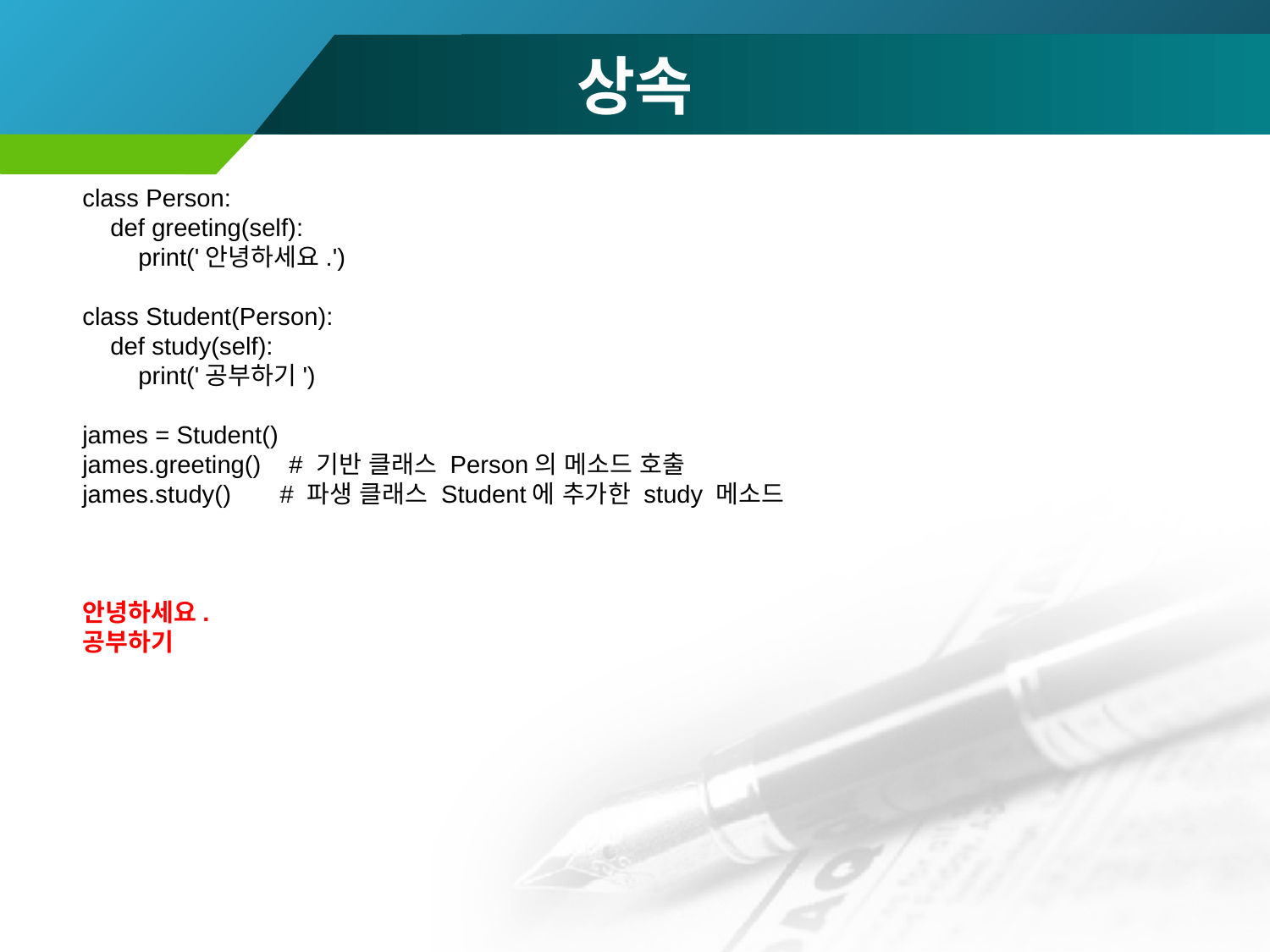

# 상속
class Person:
    def greeting(self):
        print('안녕하세요.')

class Student(Person):
    def study(self):
        print('공부하기')

james = Student()
james.greeting()    # 기반 클래스 Person의 메소드 호출
james.study()       # 파생 클래스 Student에 추가한 study 메소드

안녕하세요.
공부하기